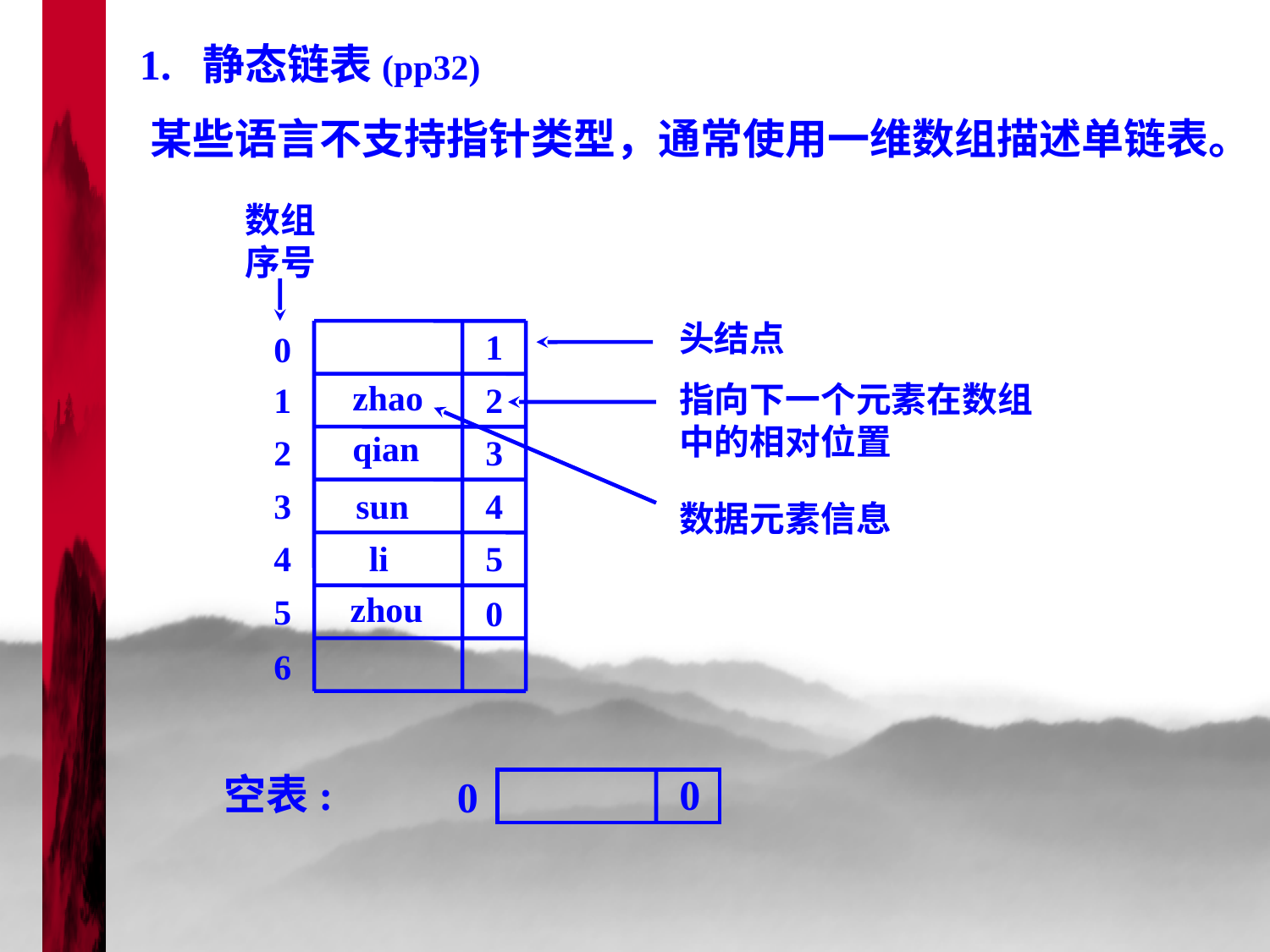

1.  静态链表(pp32)
某些语言不支持指针类型，通常使用一维数组描述单链表。
数组序号

头结点

1
0

zhao
指向下一个元素在数组中的相对位置

1
2

数据元素信息
qian
2
3

3
sun
4

4
li
5

zhou
5

0
6

空表:
0
0